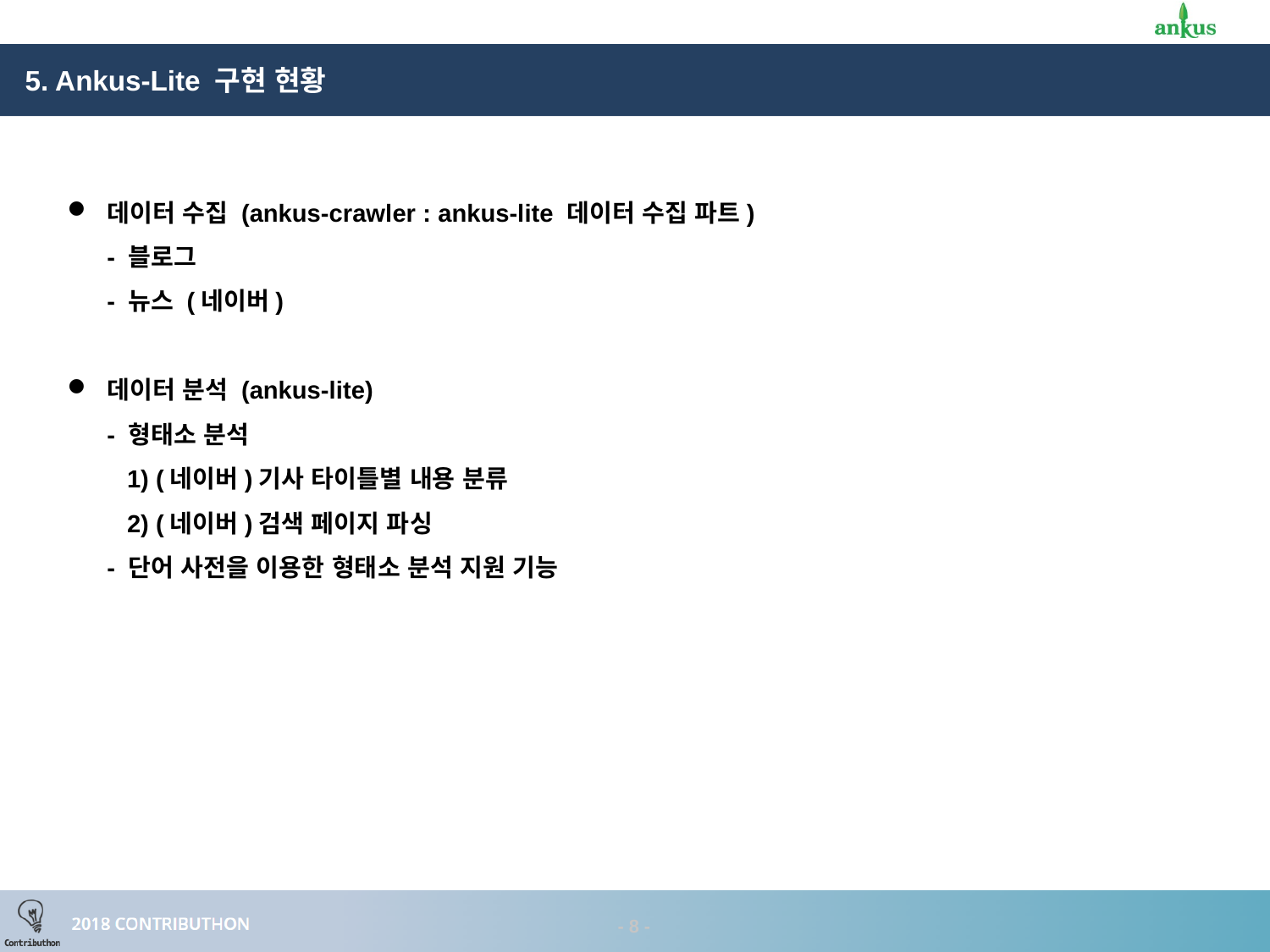

5. Ankus-Lite 구현 현황
데이터 수집 (ankus-crawler : ankus-lite 데이터 수집 파트)
- 블로그
- 뉴스 (네이버)

데이터 분석 (ankus-lite)
- 형태소 분석
  1) (네이버)기사 타이틀별 내용 분류
  2) (네이버)검색 페이지 파싱
- 단어 사전을 이용한 형태소 분석 지원 기능
- 8 -